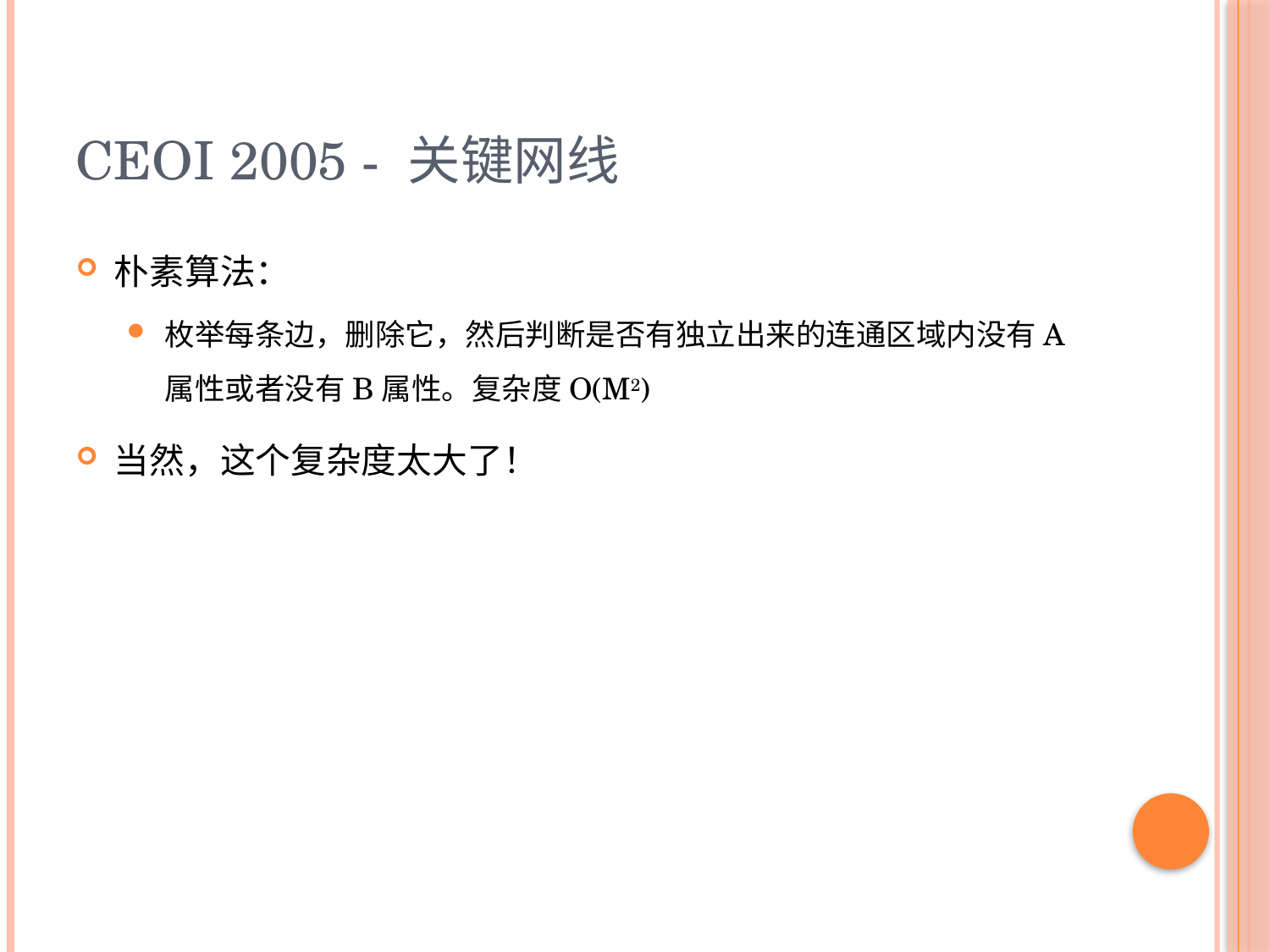

# CEOI 2005 - 关键网线
朴素算法：
枚举每条边，删除它，然后判断是否有独立出来的连通区域内没有A属性或者没有B属性。复杂度O(M2)
当然，这个复杂度太大了！